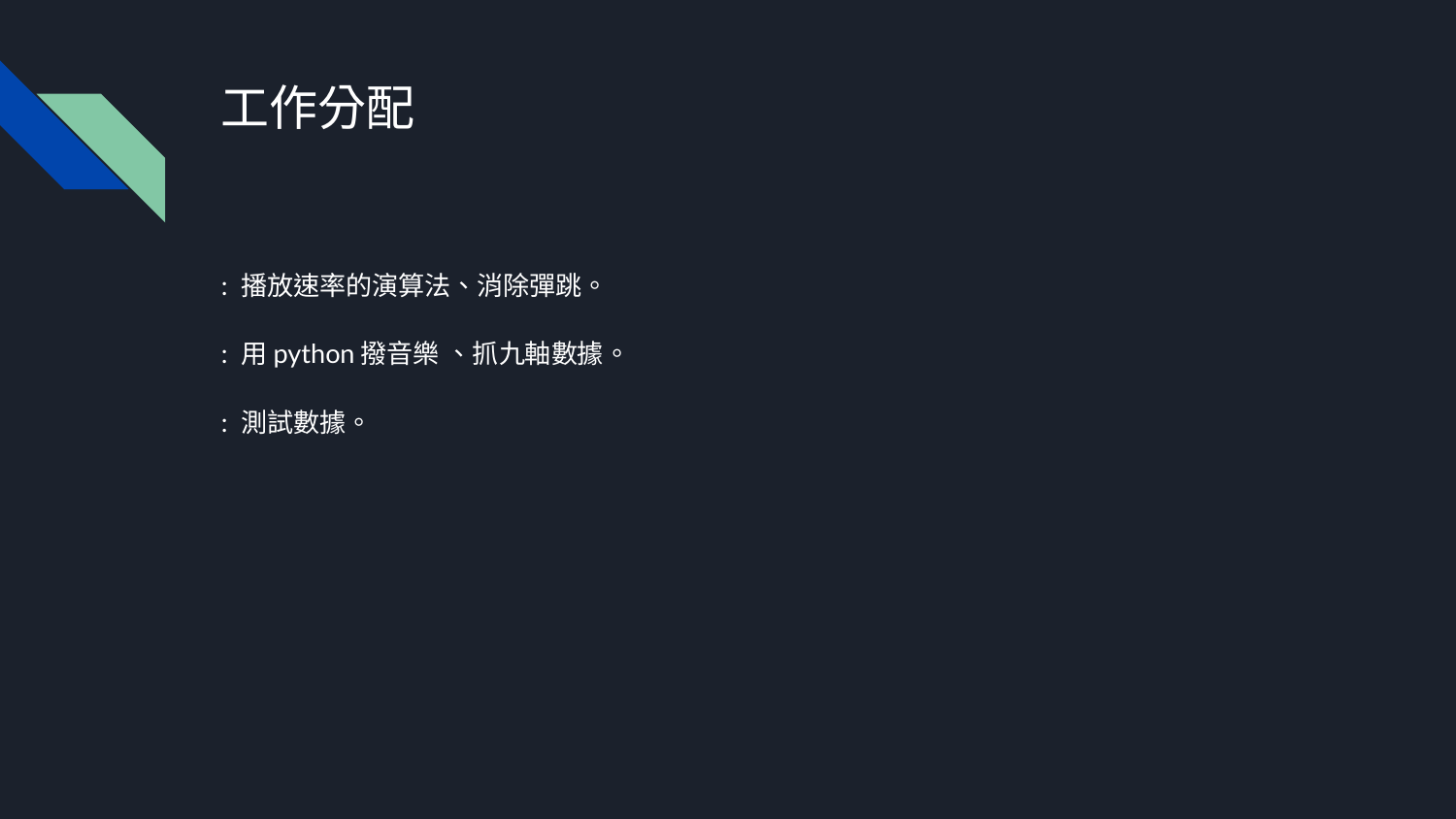

# 工作分配
: 播放速率的演算法、消除彈跳。
: 用python撥音樂 、抓九軸數據。
: 測試數據。